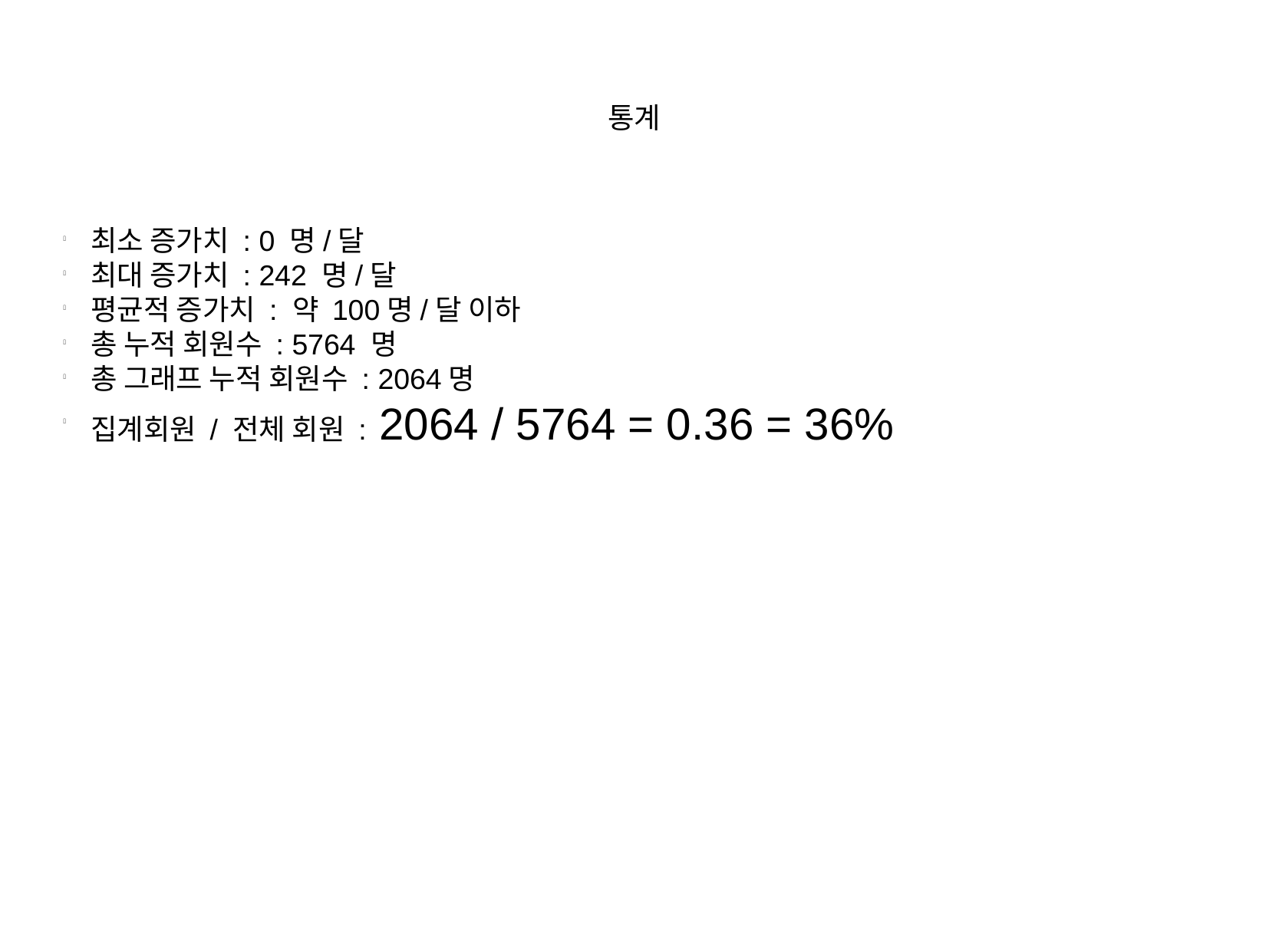

통계
최소 증가치 : 0 명/달
최대 증가치 : 242 명/달
평균적 증가치 : 약 100명/달 이하
총 누적 회원수 : 5764 명
총 그래프 누적 회원수 : 2064명
집계회원 / 전체 회원 : 2064 / 5764 = 0.36 = 36%